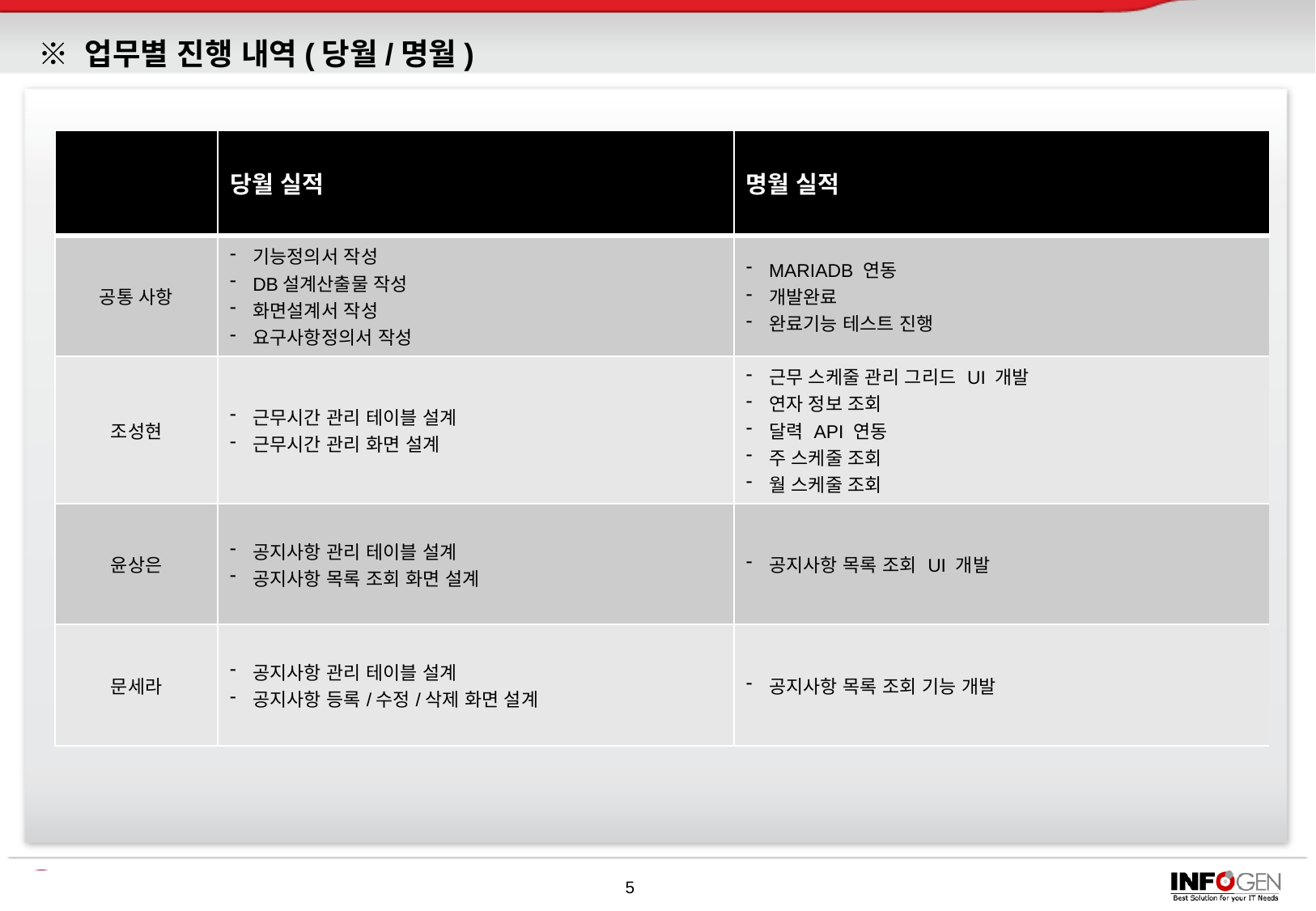

# ※ 업무별 진행 내역(당월/명월)
|  | 당월 실적 | 명월 실적 |
| --- | --- | --- |
| 공통 사항 | 기능정의서 작성 DB설계산출물 작성 화면설계서 작성 요구사항정의서 작성 | MARIADB 연동 개발완료 완료기능 테스트 진행 |
| 조성현 | 근무시간 관리 테이블 설계 근무시간 관리 화면 설계 | 근무 스케줄 관리 그리드 UI 개발 연자 정보 조회 달력 API 연동 주 스케줄 조회 월 스케줄 조회 |
| 윤상은 | 공지사항 관리 테이블 설계 공지사항 목록 조회 화면 설계 | 공지사항 목록 조회 UI 개발 |
| 문세라 | 공지사항 관리 테이블 설계 공지사항 등록/수정/삭제 화면 설계 | 공지사항 목록 조회 기능 개발 |